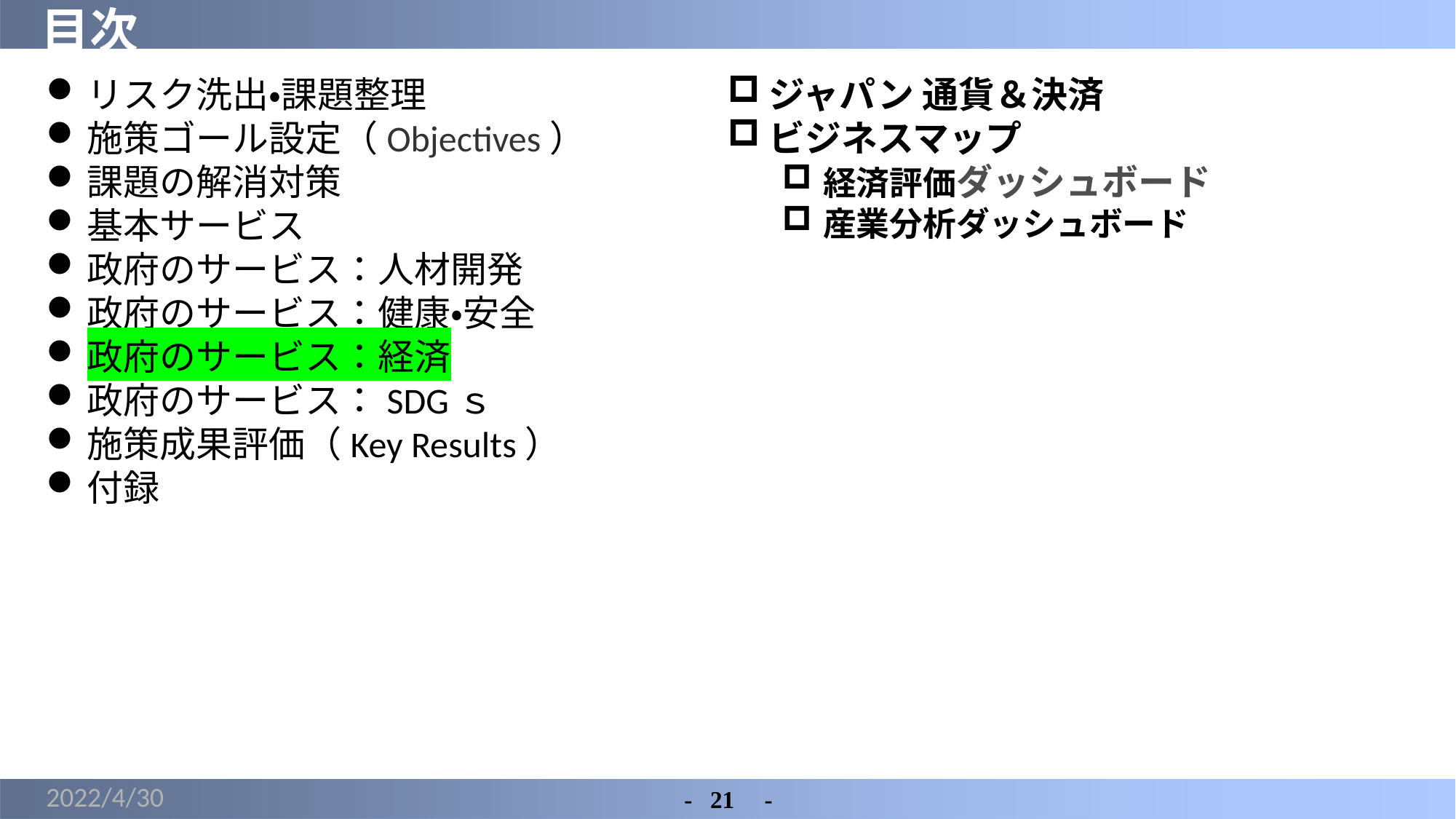

# 目次
リスク洗出・課題整理
施策ゴール設定（Objectives）
課題の解消対策
基本サービス
政府のサービス：人材開発
政府のサービス：健康・安全
政府のサービス：経済
政府のサービス：SDGｓ
施策成果評価（Key Results）
付録
ジャパン 通貨＆決済
ビジネスマップ
経済評価ダッシュボード
産業分析ダッシュボード

2022/4/30
-	21　-